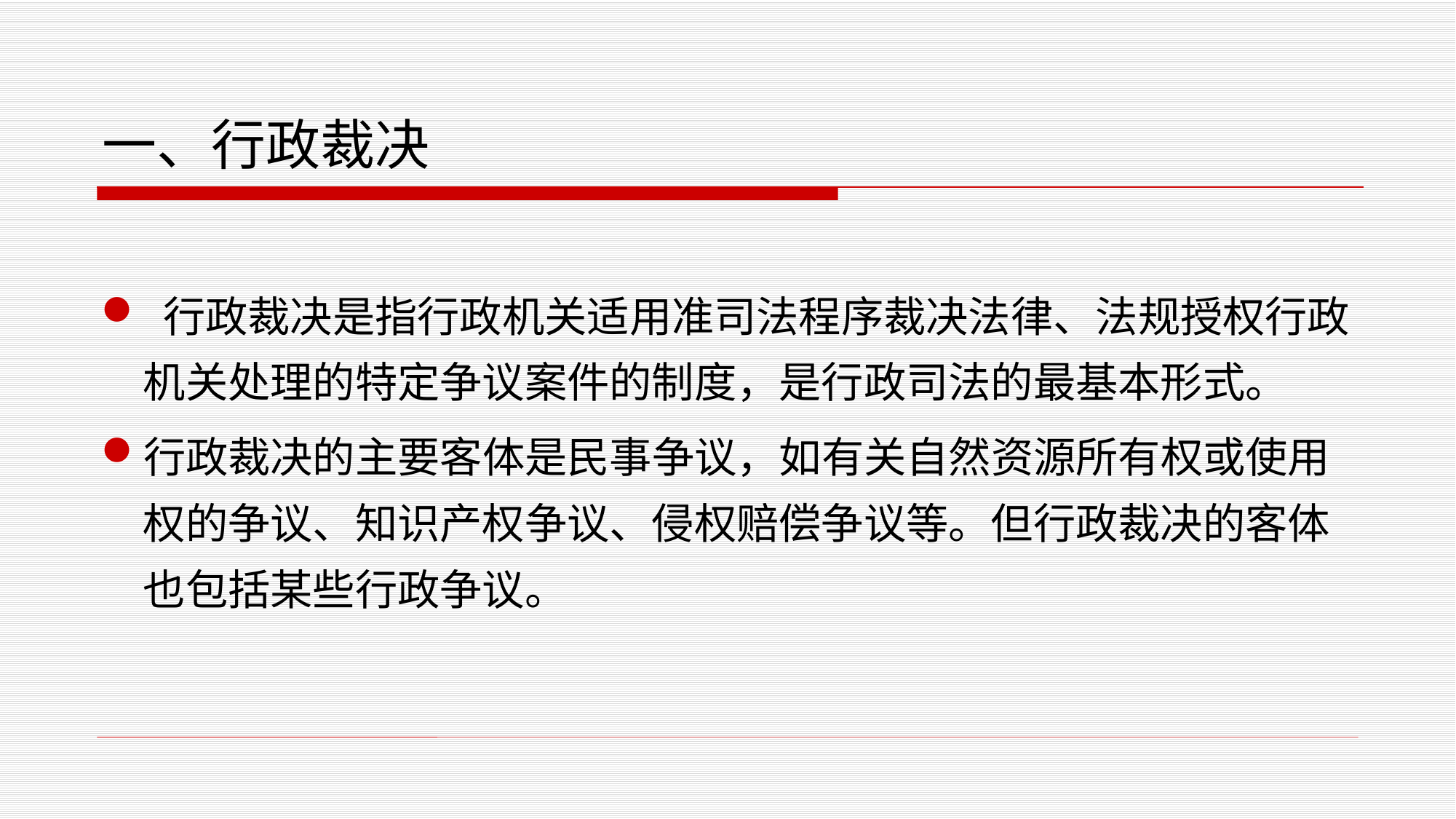

# 一、行政裁决

 行政裁决是指行政机关适用准司法程序裁决法律、法规授权行政机关处理的特定争议案件的制度，是行政司法的最基本形式。
行政裁决的主要客体是民事争议，如有关自然资源所有权或使用权的争议、知识产权争议、侵权赔偿争议等。但行政裁决的客体也包括某些行政争议。